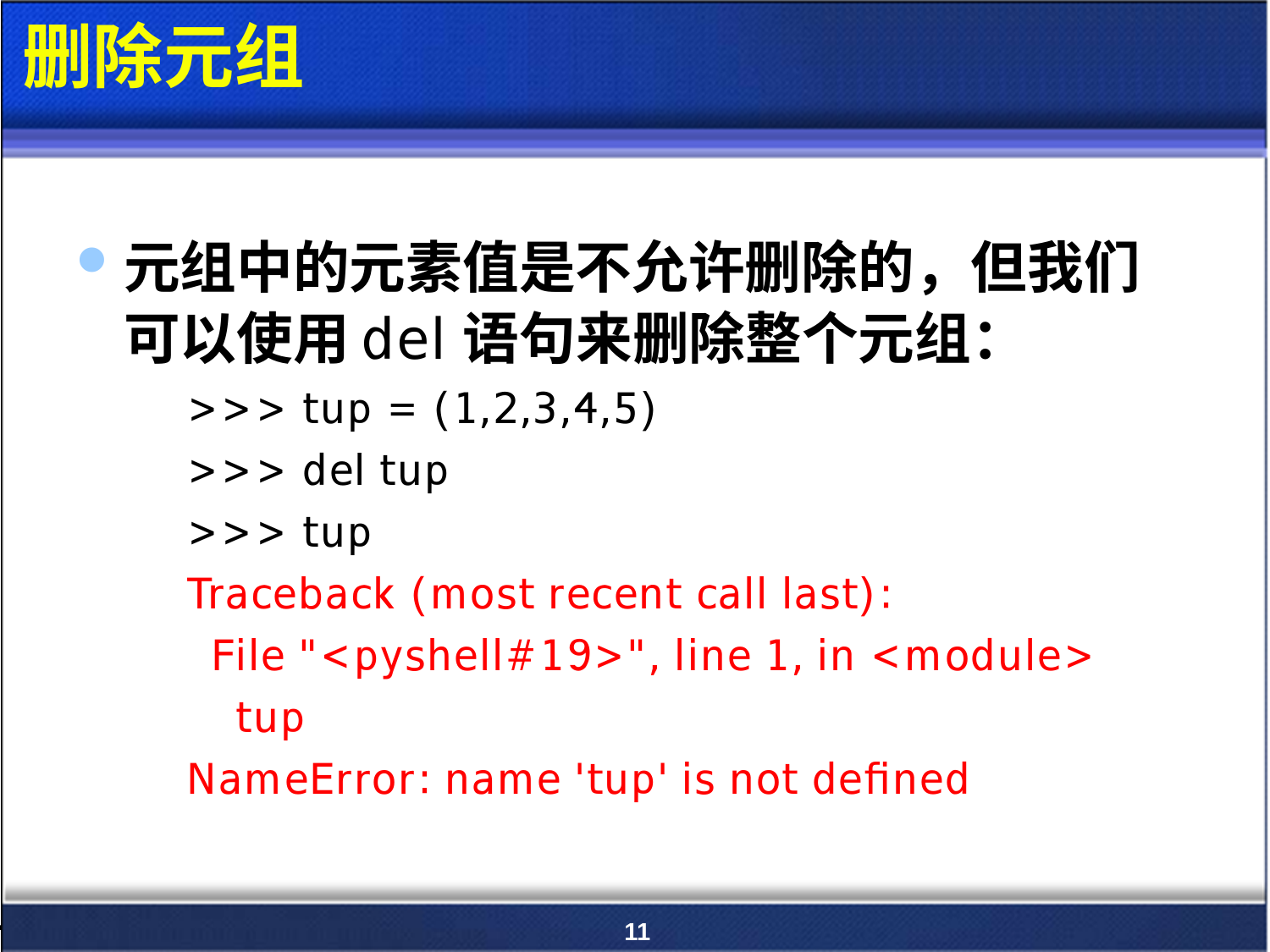

# 删除元组
元组中的元素值是不允许删除的，但我们可以使用del语句来删除整个元组：
>>> tup = (1,2,3,4,5)
>>> del tup
>>> tup
Traceback (most recent call last):
  File "<pyshell#19>", line 1, in <module>
    tup
NameError: name 'tup' is not defined

11